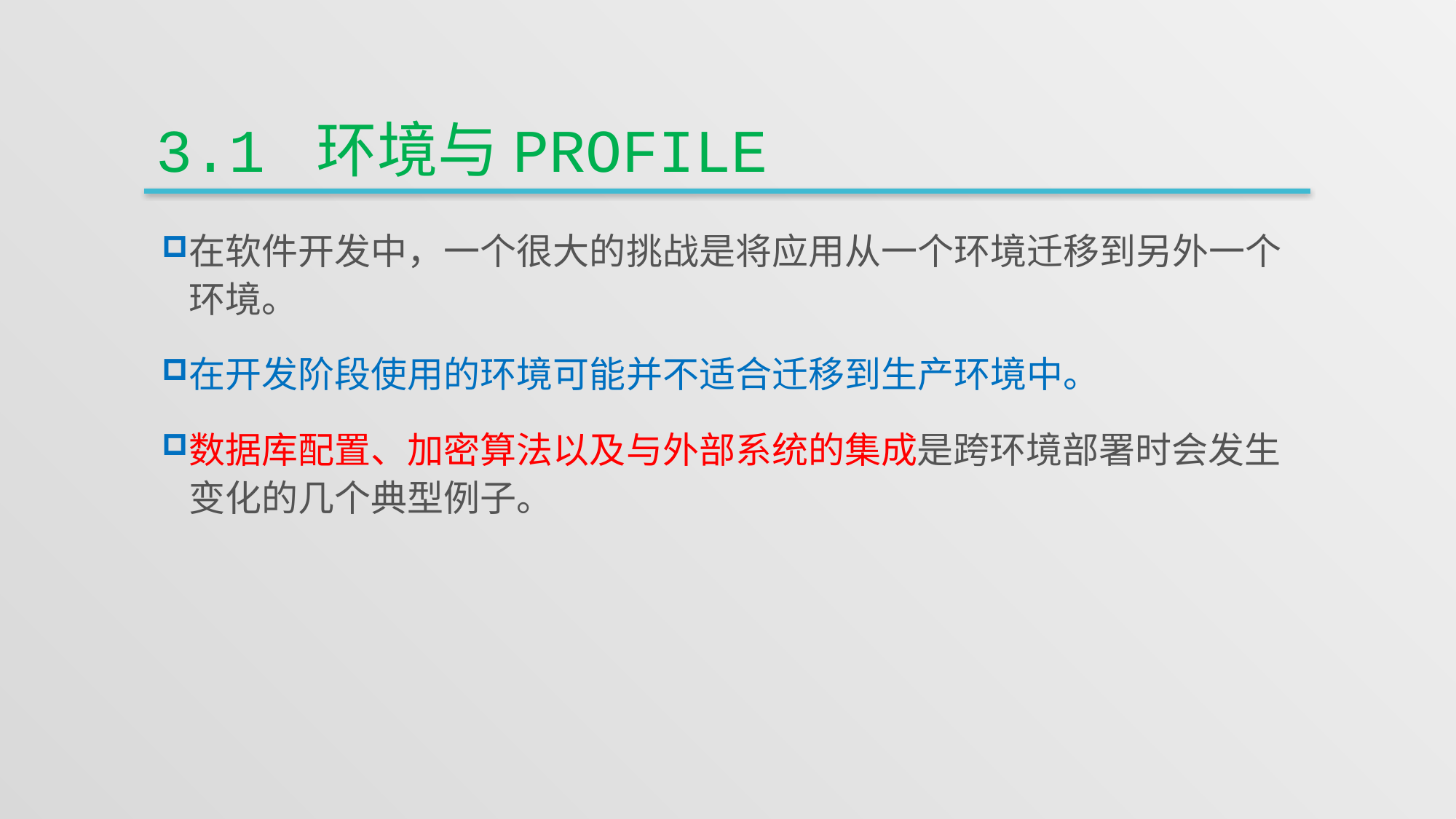

# 3.1 环境与profile
在软件开发中，一个很大的挑战是将应用从一个环境迁移到另外一个环境。
在开发阶段使用的环境可能并不适合迁移到生产环境中。
数据库配置、加密算法以及与外部系统的集成是跨环境部署时会发生变化的几个典型例子。